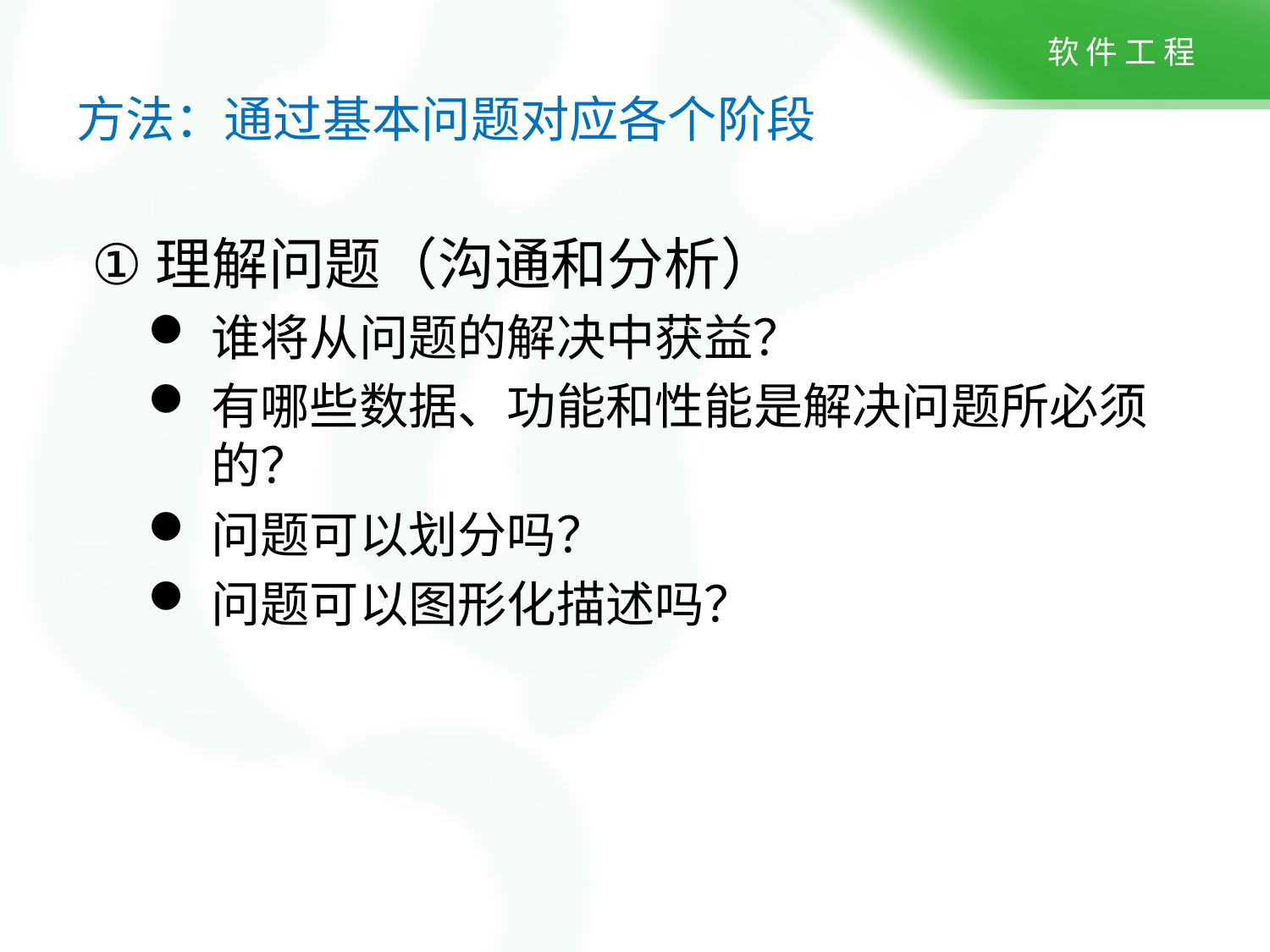

# 方法：通过基本问题对应各个阶段
理解问题（沟通和分析）
谁将从问题的解决中获益？
有哪些数据、功能和性能是解决问题所必须的？
问题可以划分吗？
问题可以图形化描述吗？